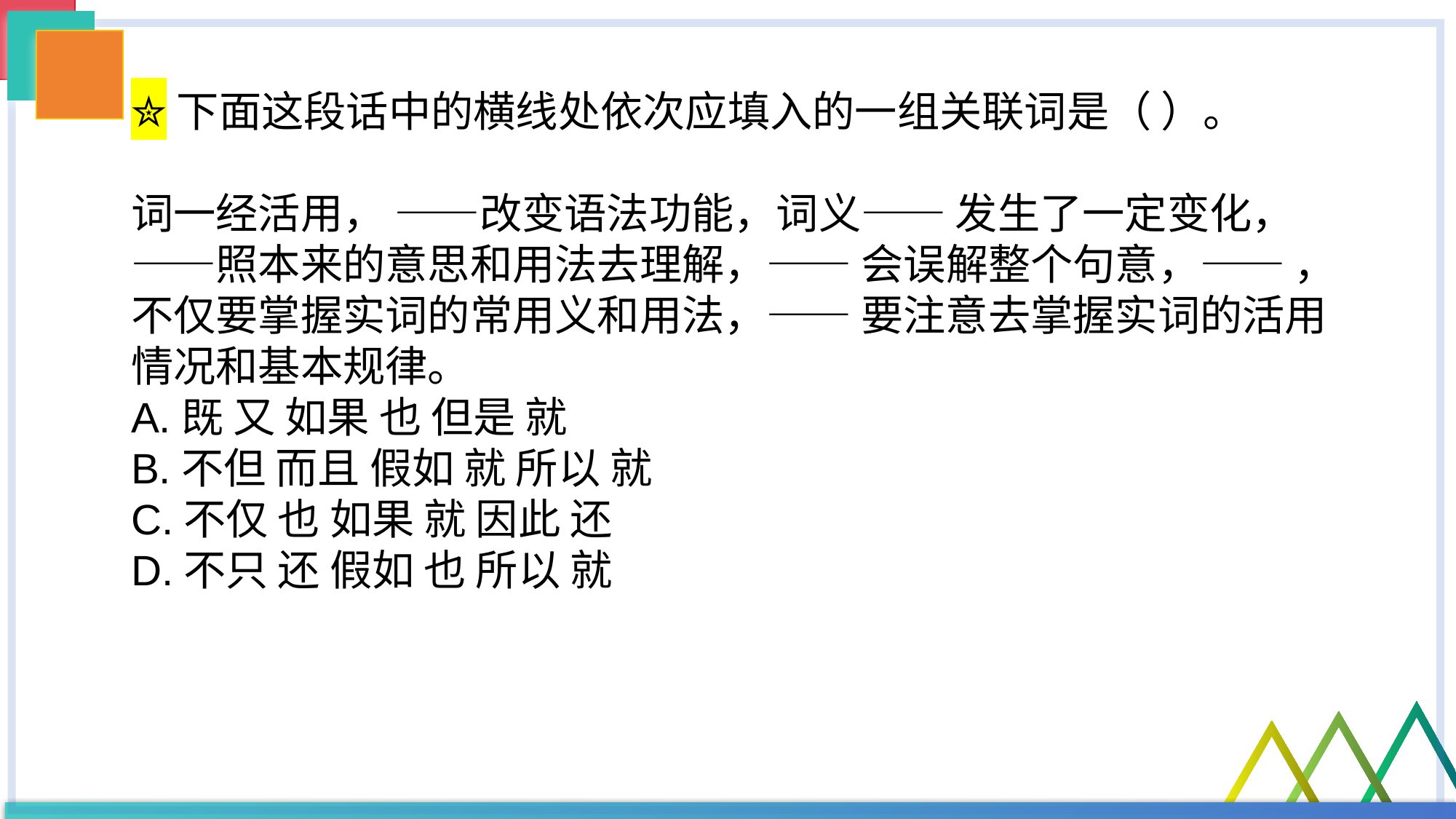

✮下面这段话中的横线处依次应填入的一组关联词是（ ）。

词一经活用， ——改变语法功能，词义—— 发生了一定变化， ——照本来的意思和用法去理解，—— 会误解整个句意，—— ，不仅要掌握实词的常用义和用法，—— 要注意去掌握实词的活用情况和基本规律。
A.既 又 如果 也 但是 就
B.不但 而且 假如 就 所以 就
C.不仅 也 如果 就 因此 还
D.不只 还 假如 也 所以 就